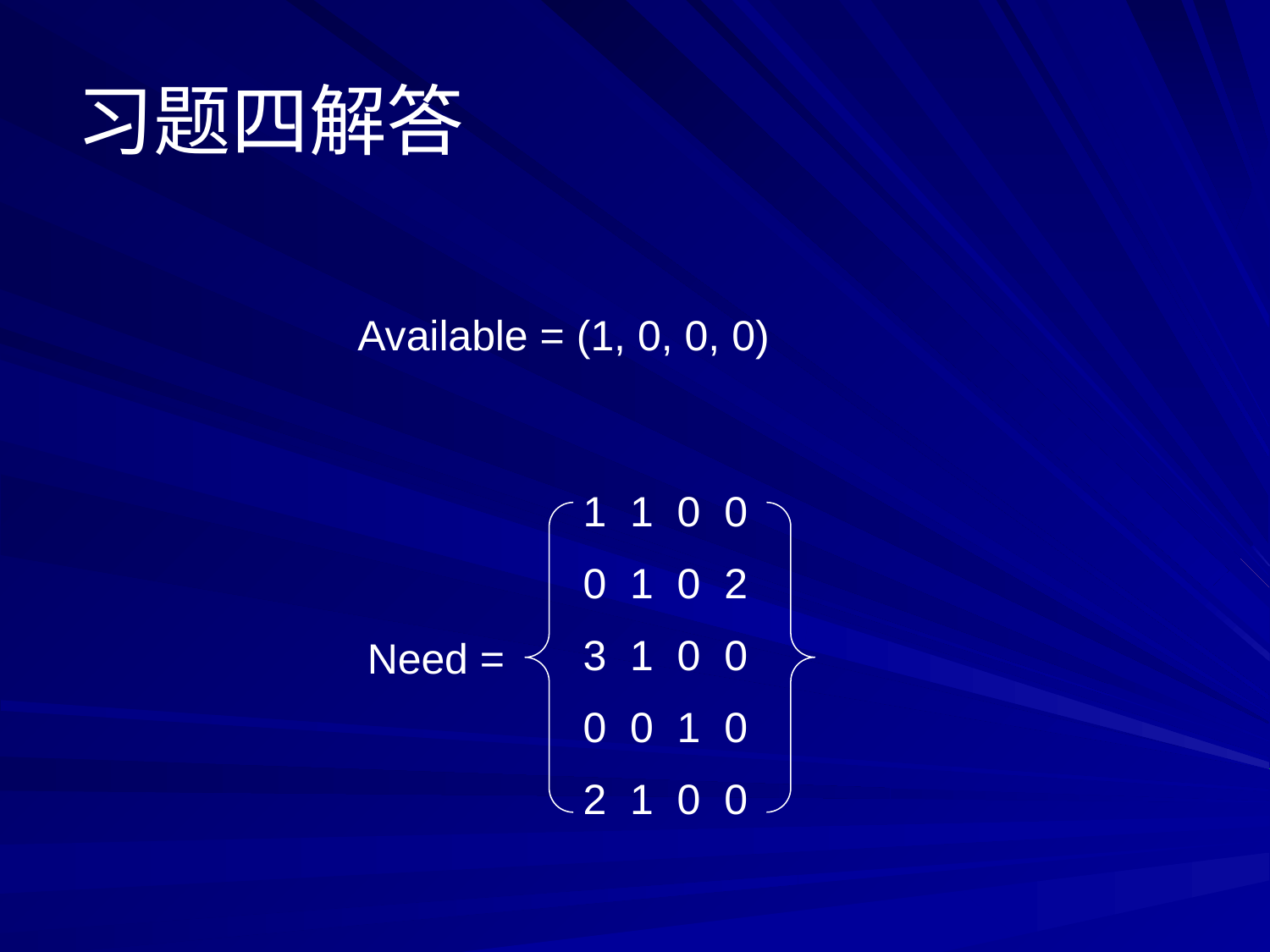

# 习题四解答
Available = (1, 0, 0, 0)
1  1  0  0
0  1  0  2
3  1  0  0
0  0  1  0
2  1  0  0

Need =